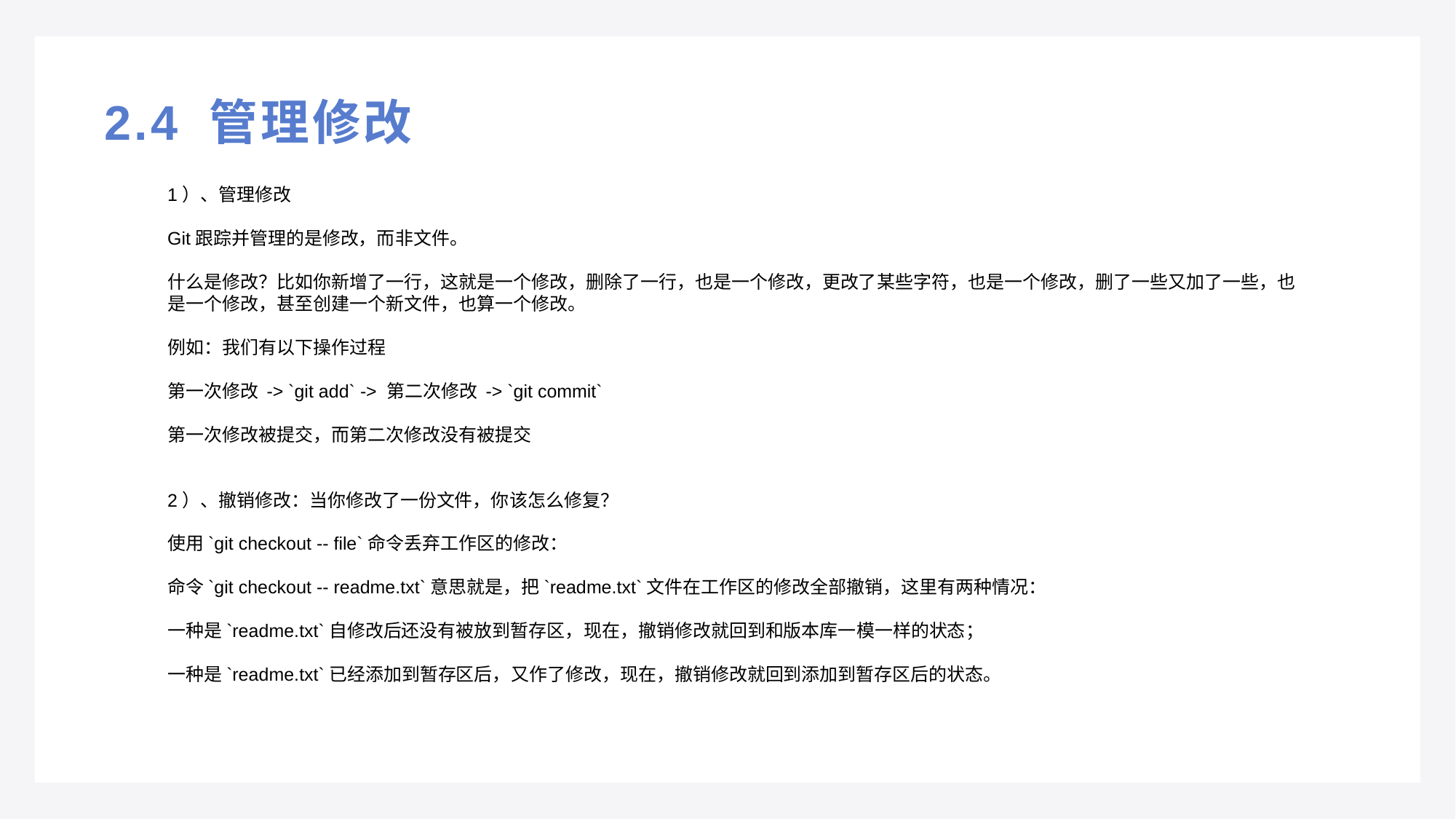

# 2.4 管理修改
1）、管理修改

Git跟踪并管理的是修改，而非文件。

什么是修改？比如你新增了一行，这就是一个修改，删除了一行，也是一个修改，更改了某些字符，也是一个修改，删了一些又加了一些，也是一个修改，甚至创建一个新文件，也算一个修改。

例如：我们有以下操作过程

第一次修改 -> `git add` -> 第二次修改 -> `git commit`

第一次修改被提交，而第二次修改没有被提交

2）、撤销修改：当你修改了一份文件，你该怎么修复？

使用`git checkout -- file`命令丢弃工作区的修改：

命令`git checkout -- readme.txt`意思就是，把`readme.txt`文件在工作区的修改全部撤销，这里有两种情况：

一种是`readme.txt`自修改后还没有被放到暂存区，现在，撤销修改就回到和版本库一模一样的状态；

一种是`readme.txt`已经添加到暂存区后，又作了修改，现在，撤销修改就回到添加到暂存区后的状态。